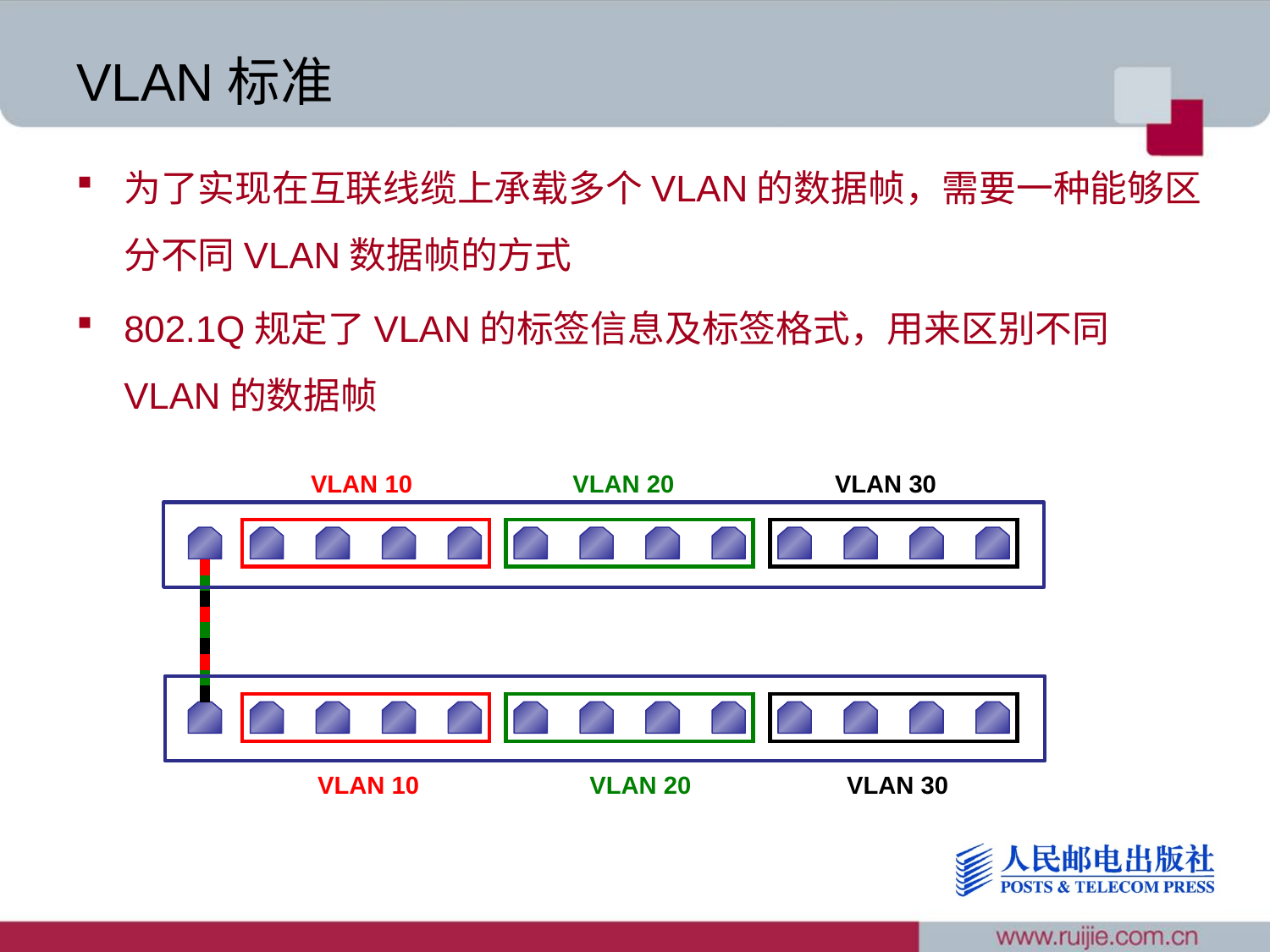

# VLAN标准
为了实现在互联线缆上承载多个VLAN的数据帧，需要一种能够区分不同VLAN数据帧的方式
802.1Q规定了VLAN的标签信息及标签格式，用来区别不同VLAN的数据帧

VLAN 10
VLAN 20
VLAN 30

VLAN 10
VLAN 20
VLAN 30